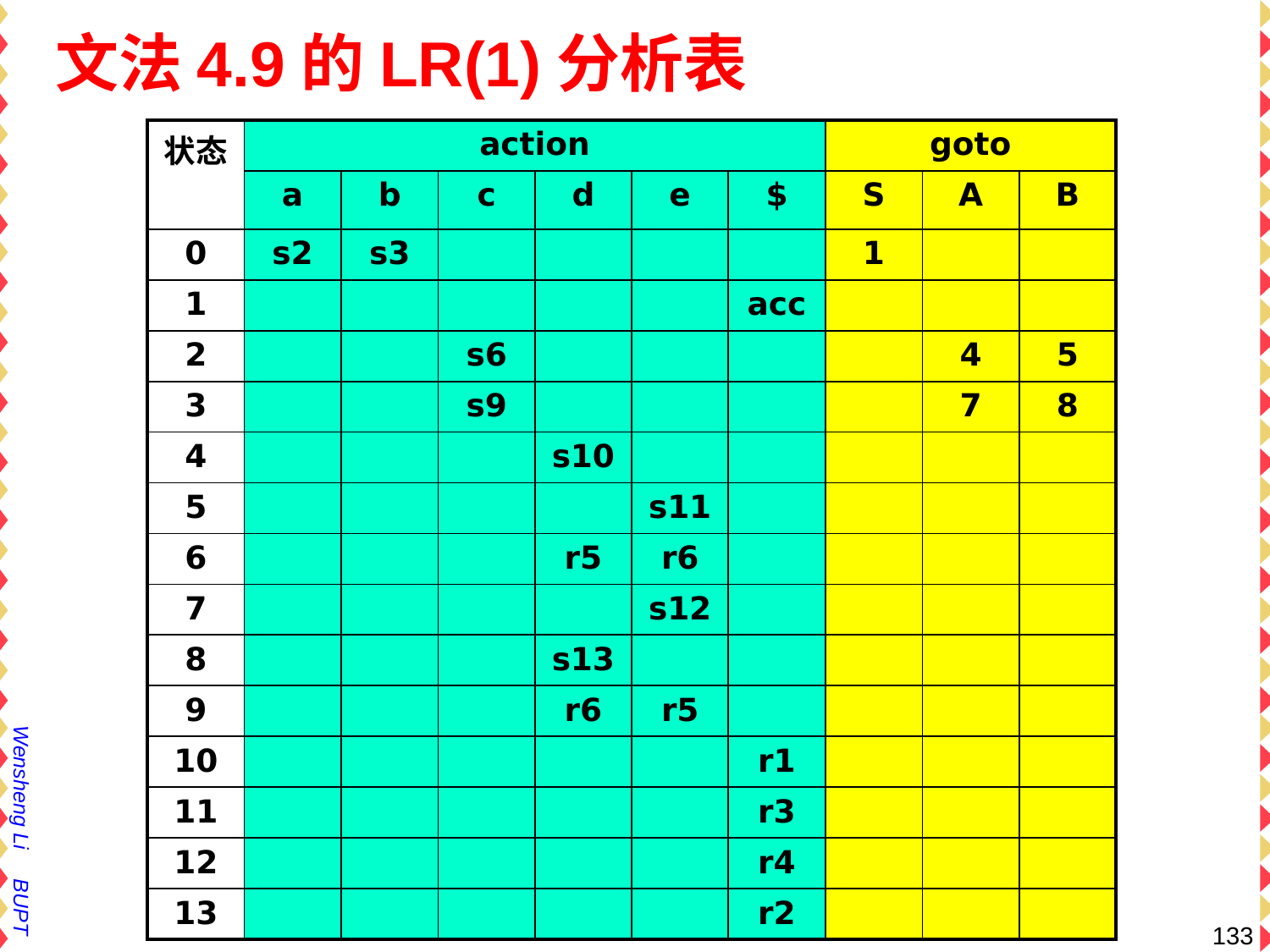

# 文法4.9的LR(1)分析表
| 状态 | action |  |  |  |  |  | goto |  |  |
| --- | --- | --- | --- | --- | --- | --- | --- | --- | --- |
|  | a | b | c | d | e | $ | S | A | B |
| 0 | s2 | s3 |  |  |  |  | 1 |  |  |
| 1 |  |  |  |  |  | acc |  |  |  |
| 2 |  |  | s6 |  |  |  |  | 4 | 5 |
| 3 |  |  | s9 |  |  |  |  | 7 | 8 |
| 4 |  |  |  | s10 |  |  |  |  |  |
| 5 |  |  |  |  | s11 |  |  |  |  |
| 6 |  |  |  | r5 | r6 |  |  |  |  |
| 7 |  |  |  |  | s12 |  |  |  |  |
| 8 |  |  |  | s13 |  |  |  |  |  |
| 9 |  |  |  | r6 | r5 |  |  |  |  |
| 10 |  |  |  |  |  | r1 |  |  |  |
| 11 |  |  |  |  |  | r3 |  |  |  |
| 12 |  |  |  |  |  | r4 |  |  |  |
| 13 |  |  |  |  |  | r2 |  |  |  |
133